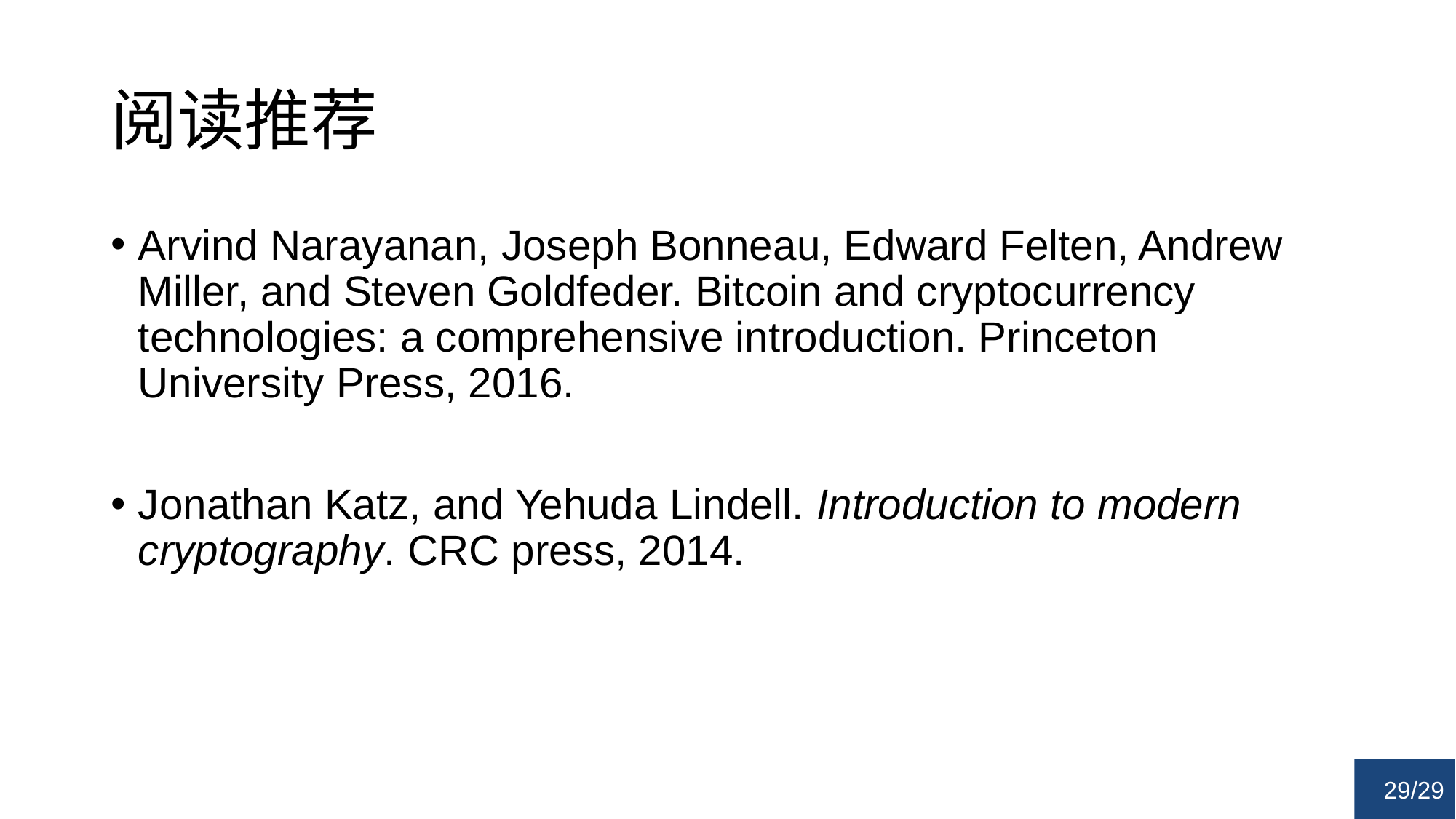

# 阅读推荐
Arvind Narayanan, Joseph Bonneau, Edward Felten, Andrew Miller, and Steven Goldfeder. Bitcoin and cryptocurrency technologies: a comprehensive introduction. Princeton University Press, 2016.

Jonathan Katz, and Yehuda Lindell. Introduction to modern cryptography. CRC press, 2014.

29/29